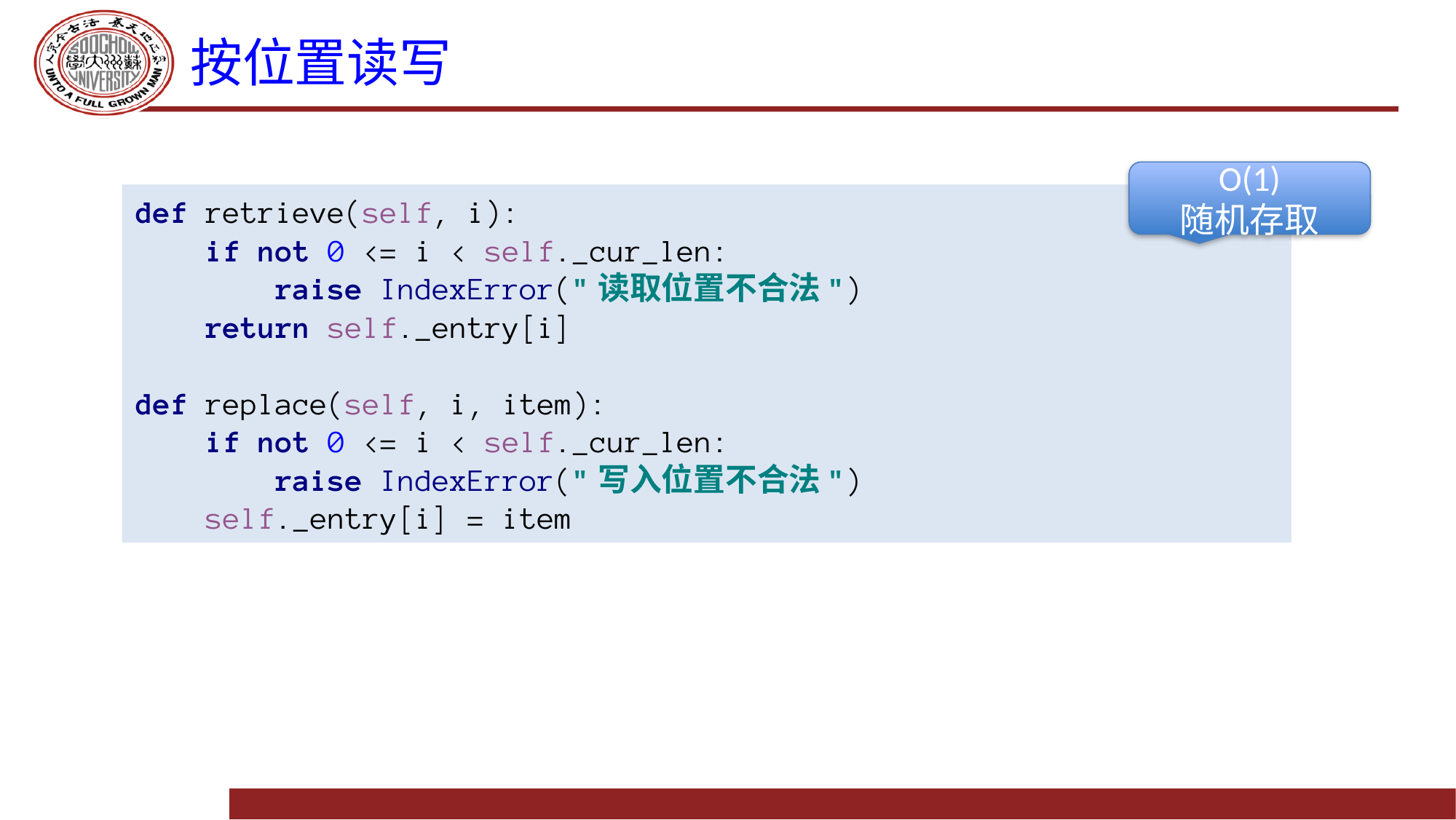

# 按位置读写
O(1)
随机存取
def retrieve(self, i):
    if not 0 <= i < self._cur_len:
        raise IndexError("读取位置不合法")
    return self._entry[i]
def replace(self, i, item):
    if not 0 <= i < self._cur_len:
        raise IndexError("写入位置不合法")
    self._entry[i] = item